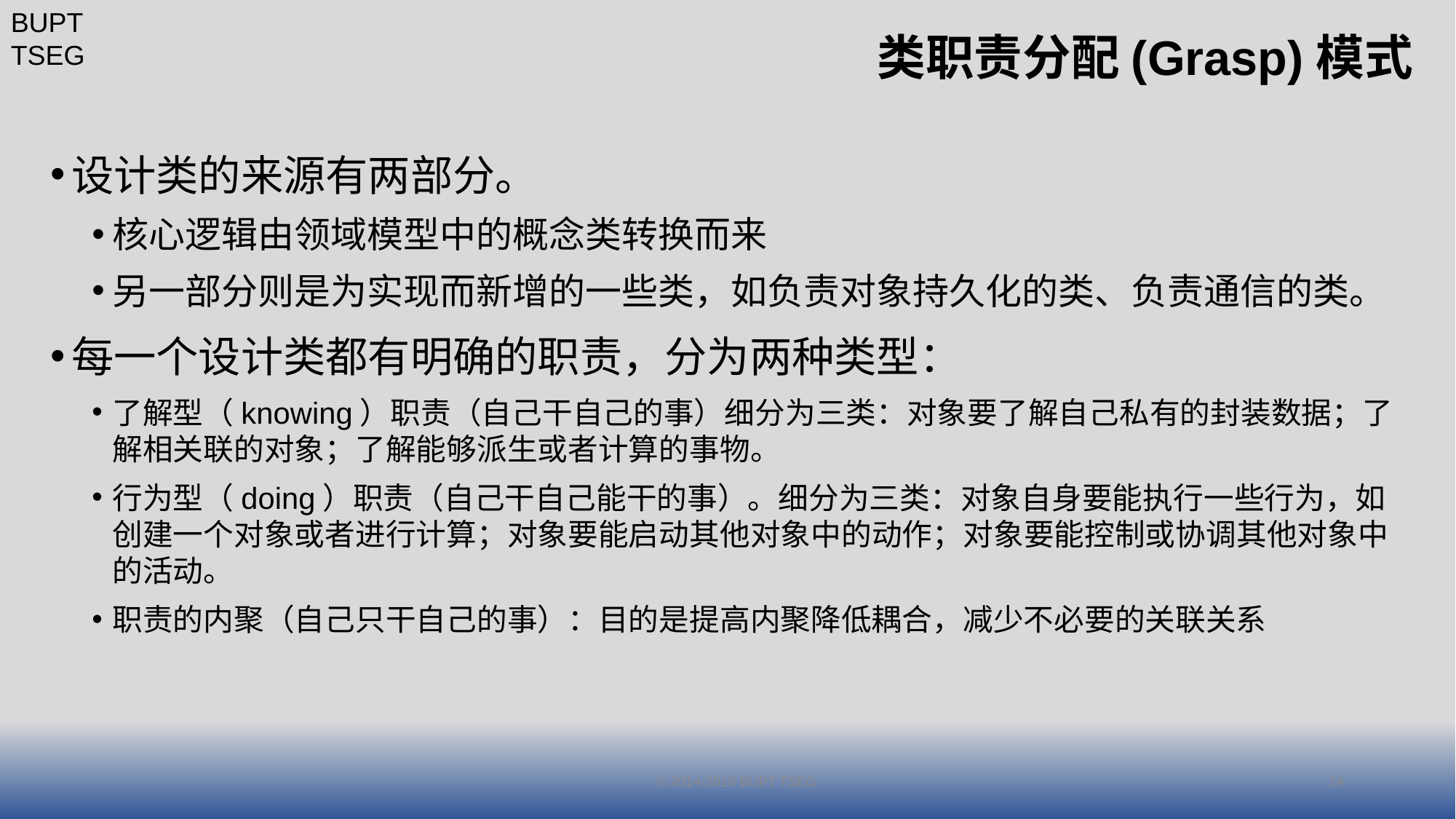

# 类职责分配(Grasp)模式
设计类的来源有两部分。
核心逻辑由领域模型中的概念类转换而来
另一部分则是为实现而新增的一些类，如负责对象持久化的类、负责通信的类。
每一个设计类都有明确的职责，分为两种类型：
了解型（knowing）职责（自己干自己的事）细分为三类：对象要了解自己私有的封装数据；了解相关联的对象；了解能够派生或者计算的事物。
行为型（doing）职责（自己干自己能干的事）。细分为三类：对象自身要能执行一些行为，如创建一个对象或者进行计算；对象要能启动其他对象中的动作；对象要能控制或协调其他对象中的活动。
职责的内聚（自己只干自己的事）：目的是提高内聚降低耦合，减少不必要的关联关系
© 2014-2018 BUPT TSEG
14